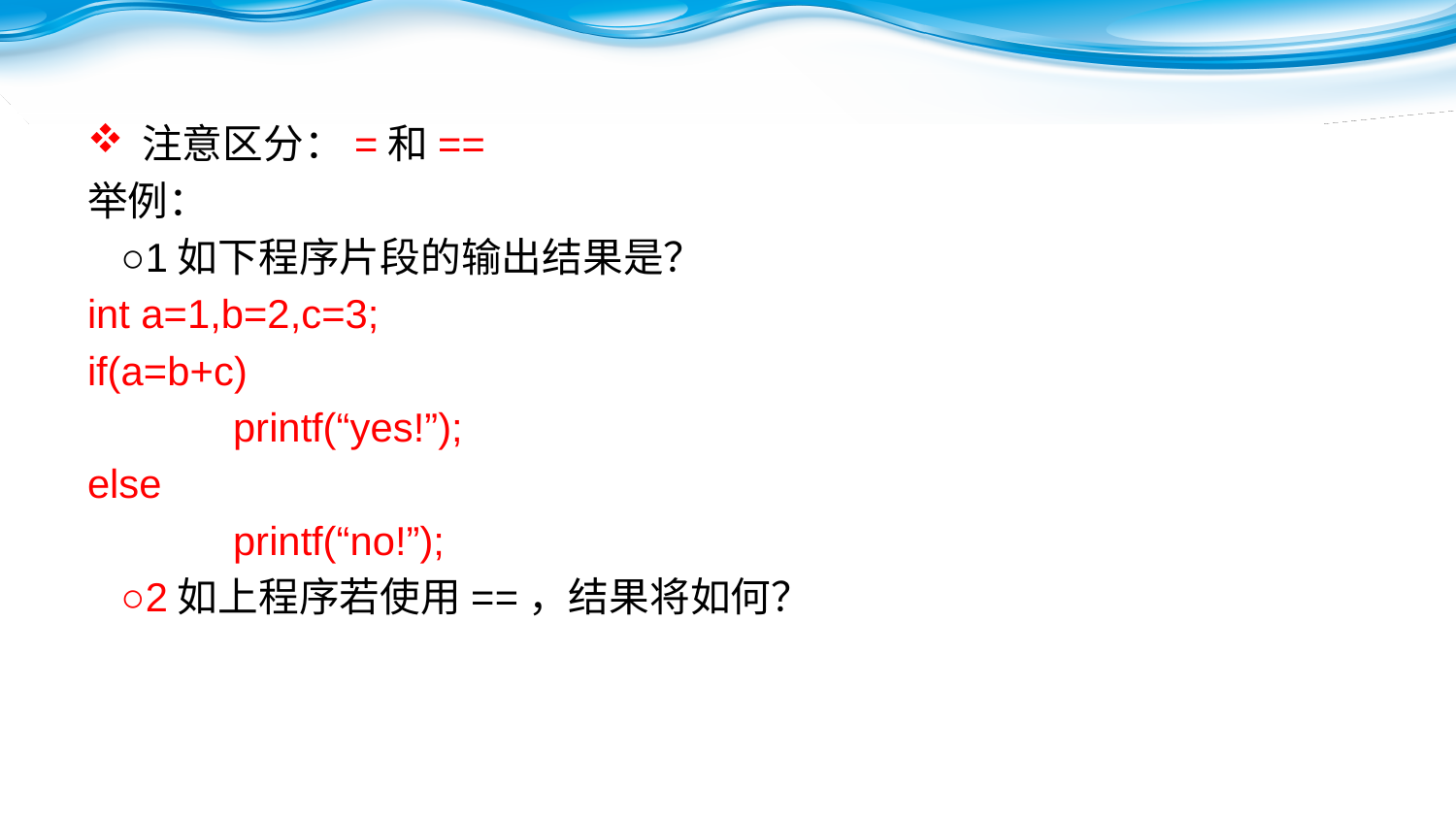

注意区分：=和==
举例：
   ○1如下程序片段的输出结果是？
int a=1,b=2,c=3;
if(a=b+c)
	printf(“yes!”);
else
	printf(“no!”);
   ○2如上程序若使用==，结果将如何？